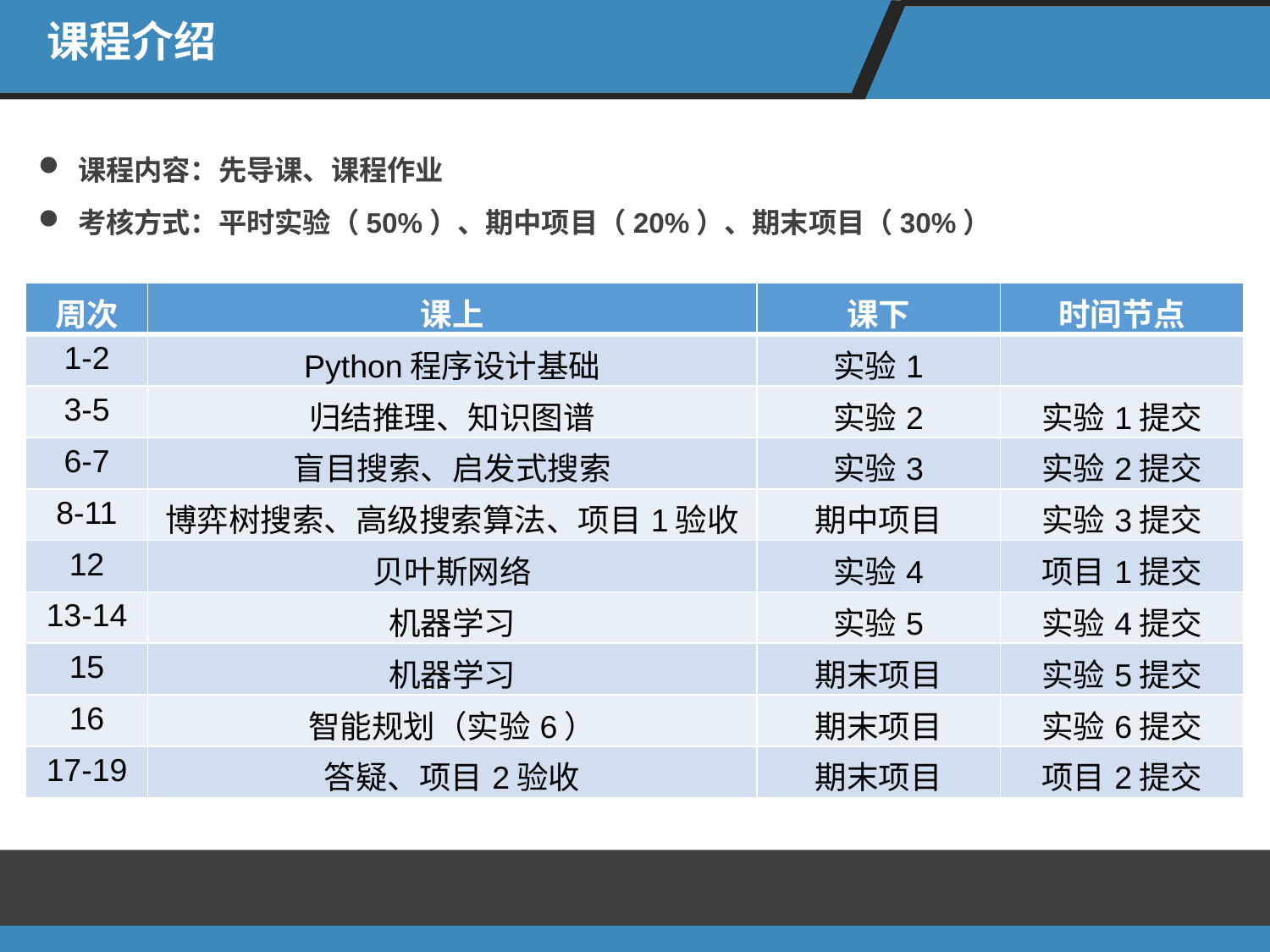

课程介绍
课程内容：先导课、课程作业
考核方式：平时实验（50%）、期中项目（20%）、期末项目（30%）

| 周次 | 课上 | 课下 | 时间节点 |
| --- | --- | --- | --- |
| 1-2 | Python程序设计基础 | 实验1 |  |
| 3-5 | 归结推理、知识图谱 | 实验2 | 实验1提交 |
| 6-7 | 盲目搜索、启发式搜索 | 实验3 | 实验2提交 |
| 8-11 | 博弈树搜索、高级搜索算法、项目1验收 | 期中项目 | 实验3提交 |
| 12 | 贝叶斯网络 | 实验4 | 项目1提交 |
| 13-14 | 机器学习 | 实验5 | 实验4提交 |
| 15 | 机器学习 | 期末项目 | 实验5提交 |
| 16 | 智能规划（实验6） | 期末项目 | 实验6提交 |
| 17-19 | 答疑、项目2验收 | 期末项目 | 项目2提交 |